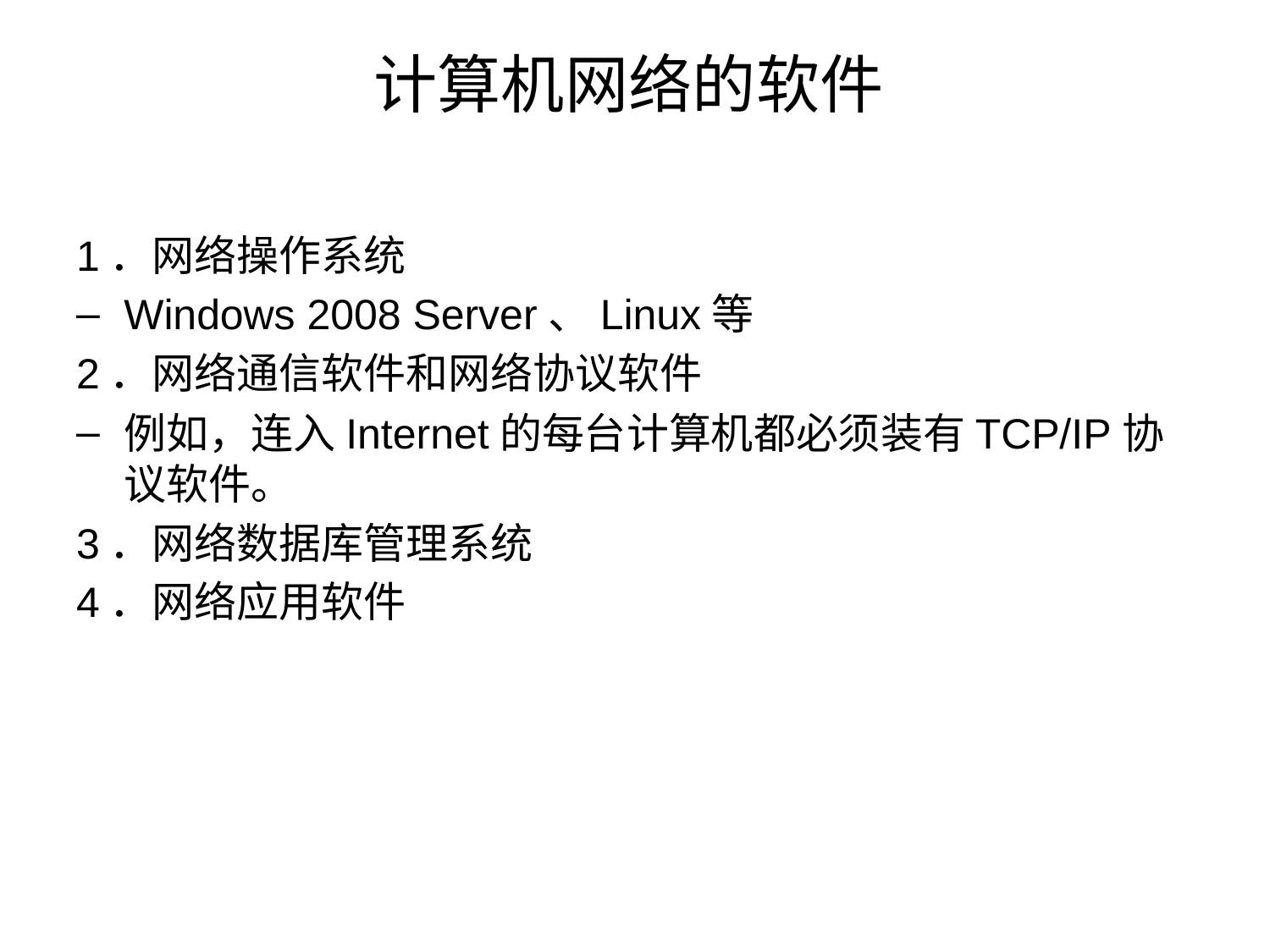

# 计算机网络的软件
1．网络操作系统
Windows 2008 Server、Linux等
2．网络通信软件和网络协议软件
例如，连入Internet的每台计算机都必须装有TCP/IP协议软件。
3．网络数据库管理系统
4．网络应用软件